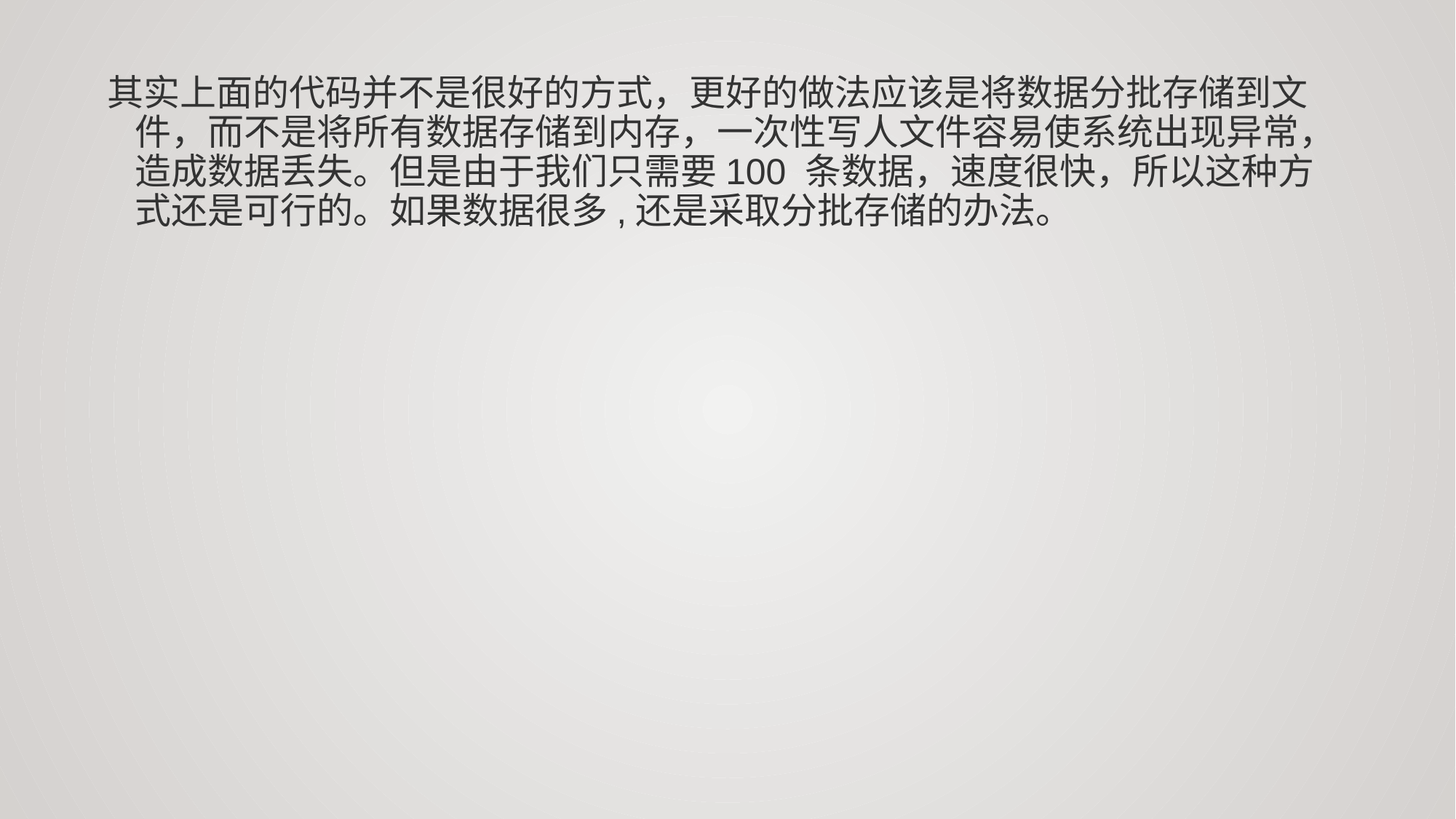

其实上面的代码并不是很好的方式，更好的做法应该是将数据分批存储到文件，而不是将所有数据存储到内存，一次性写人文件容易使系统出现异常，造成数据丢失。但是由于我们只需要100 条数据，速度很快，所以这种方式还是可行的。如果数据很多,还是采取分批存储的办法。